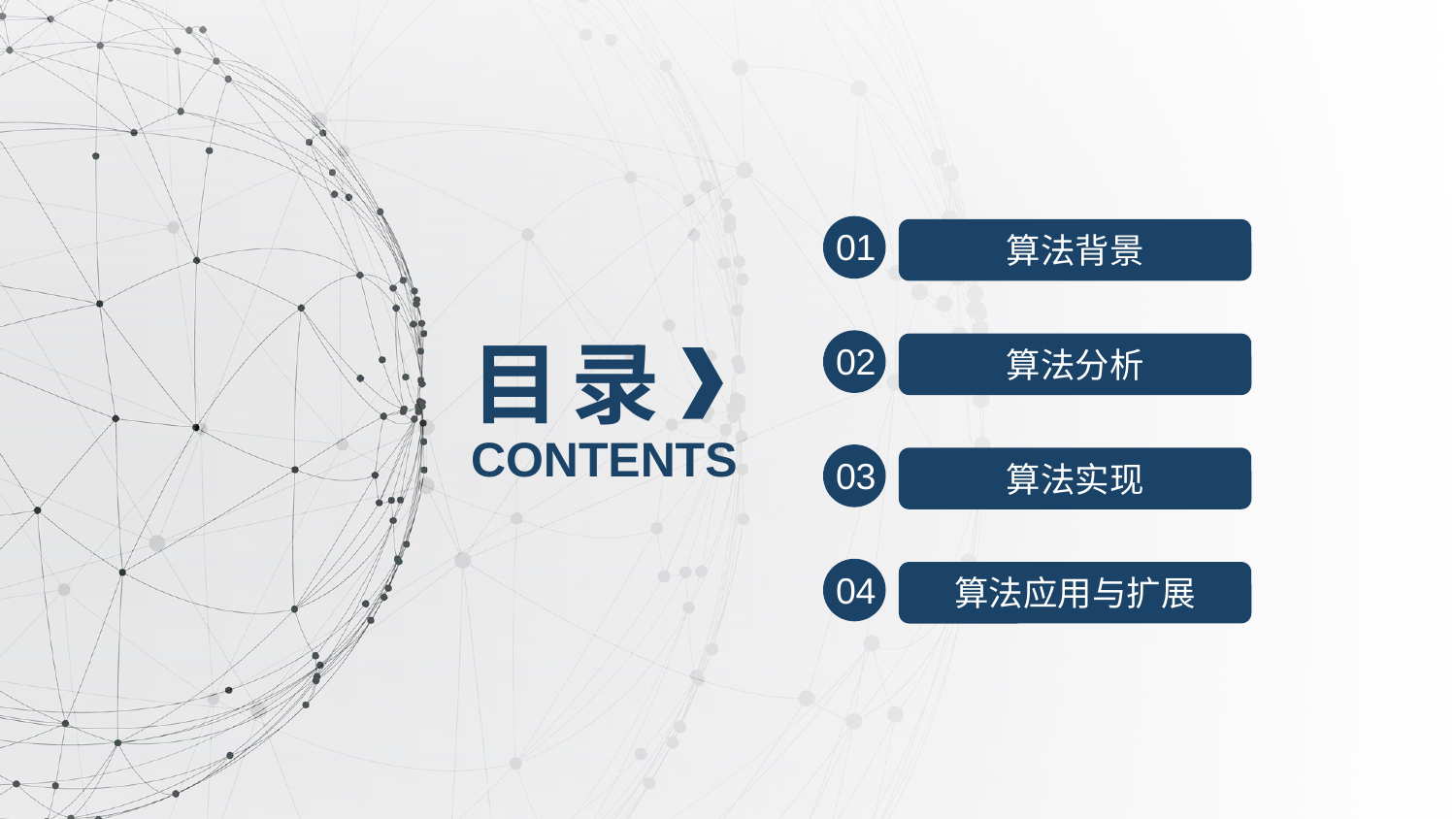

01
算法背景
目 录

02
算法分析

CONTENTS

03
算法实现

04
算法应用与扩展